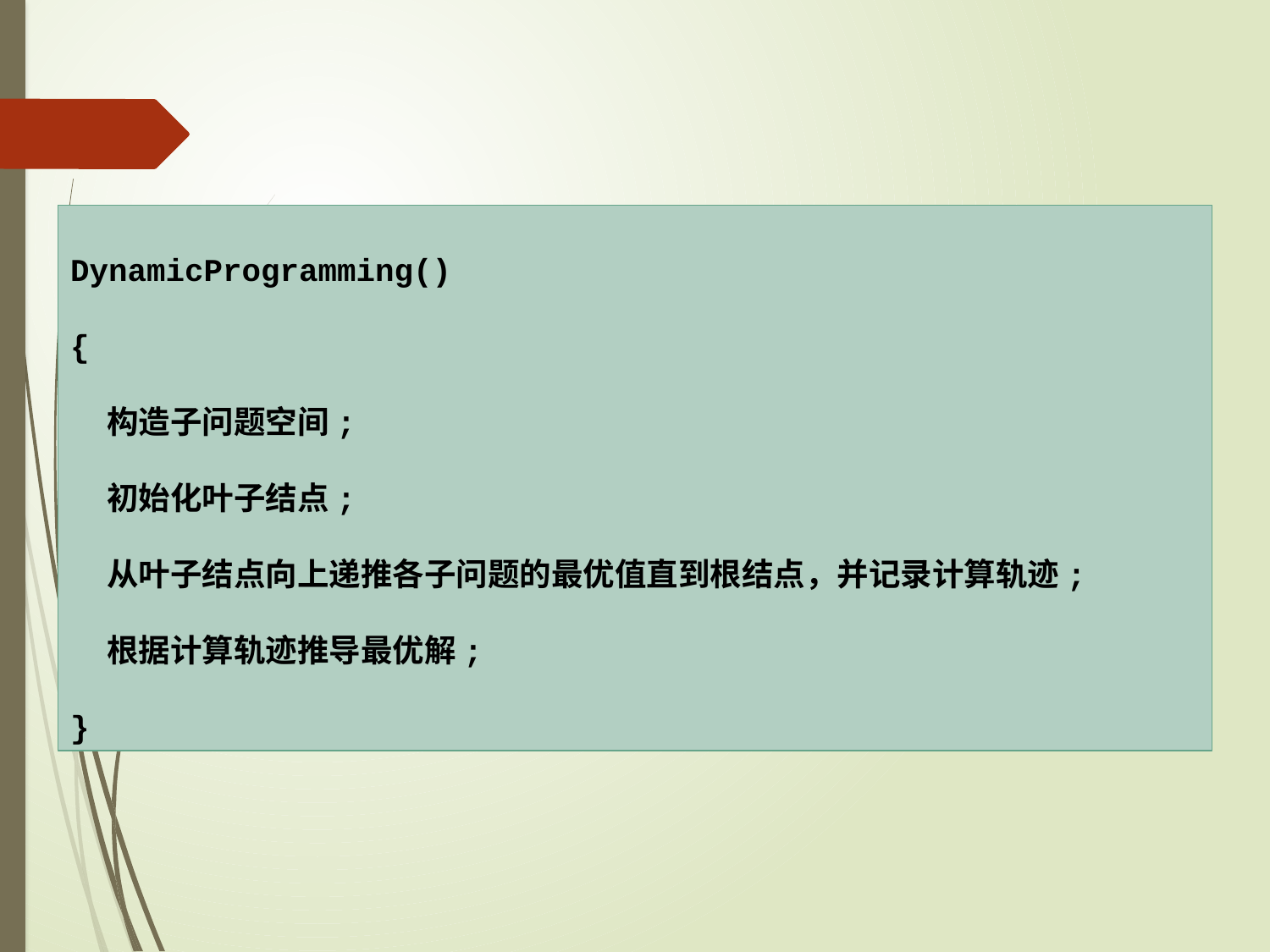

DynamicProgramming()
{
    构造子问题空间;
    初始化叶子结点;
    从叶子结点向上递推各子问题的最优值直到根结点，并记录计算轨迹;
    根据计算轨迹推导最优解;
}